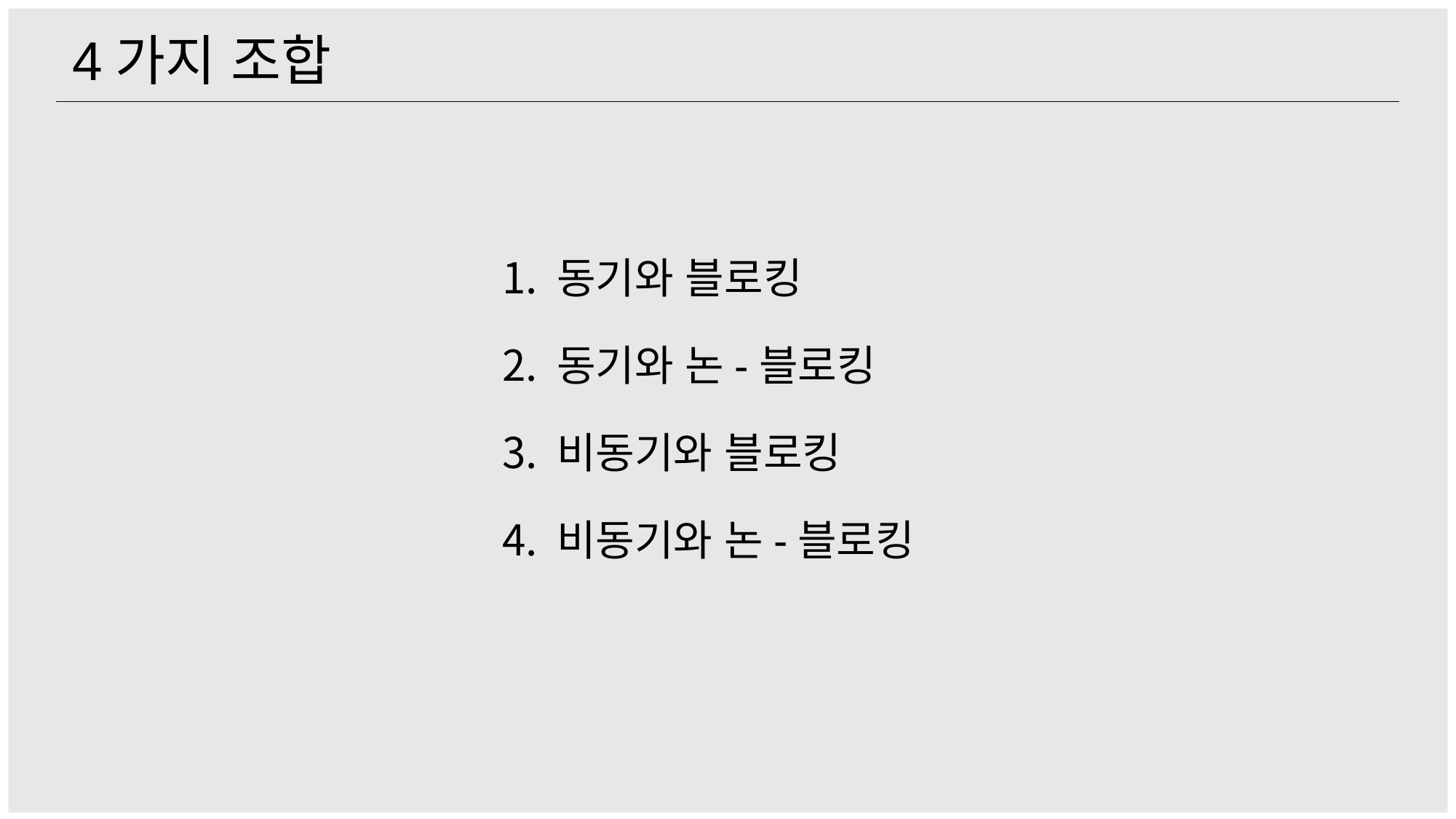

4가지 조합
동기와 블로킹

동기와 논-블로킹

비동기와 블로킹

비동기와 논-블로킹